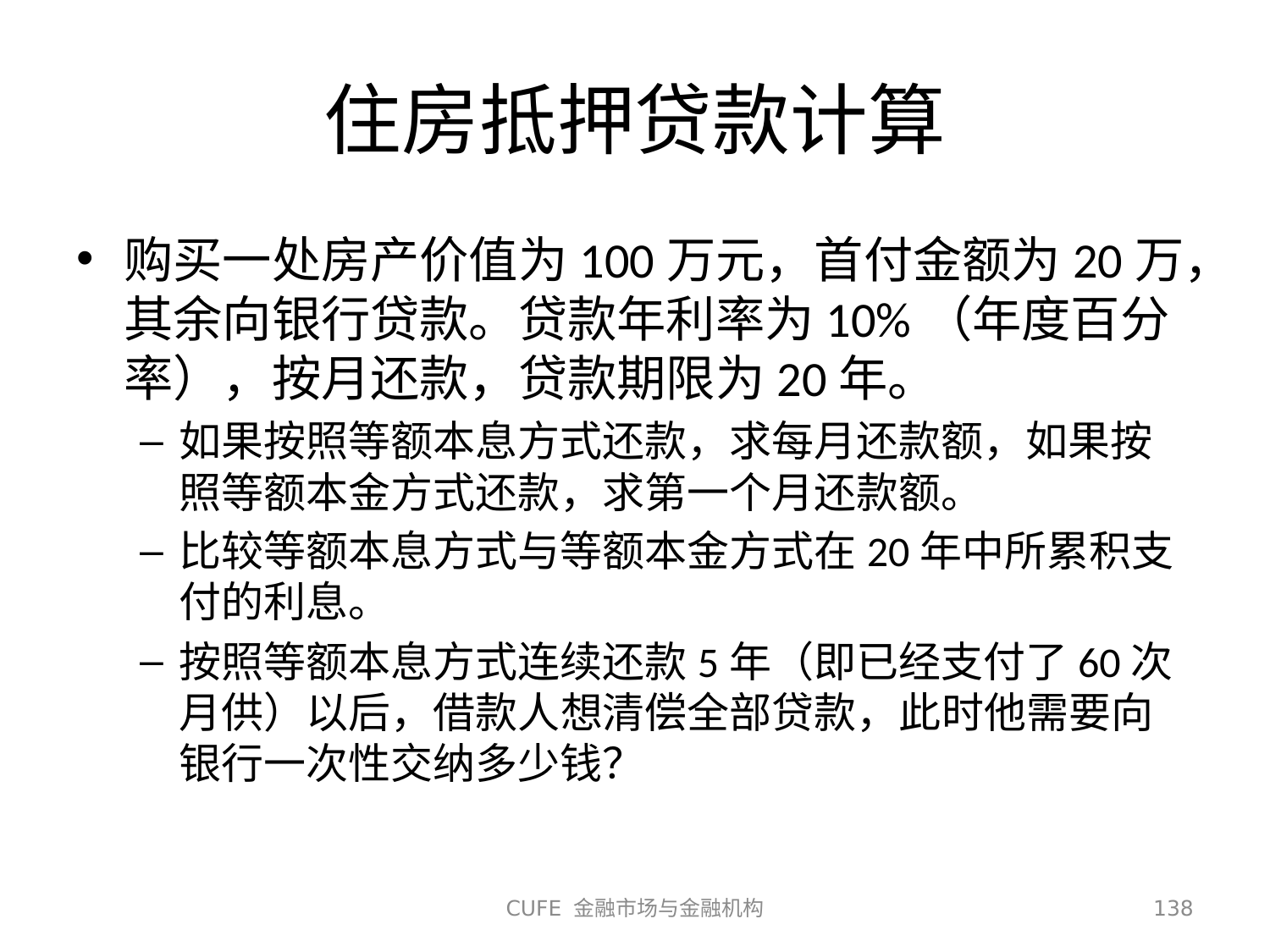

# 住房抵押贷款计算
购买一处房产价值为100万元，首付金额为20万，其余向银行贷款。贷款年利率为10%（年度百分率），按月还款，贷款期限为20年。
如果按照等额本息方式还款，求每月还款额，如果按照等额本金方式还款，求第一个月还款额。
比较等额本息方式与等额本金方式在20年中所累积支付的利息。
按照等额本息方式连续还款5年（即已经支付了60次月供）以后，借款人想清偿全部贷款，此时他需要向银行一次性交纳多少钱？

CUFE 金融市场与金融机构
138